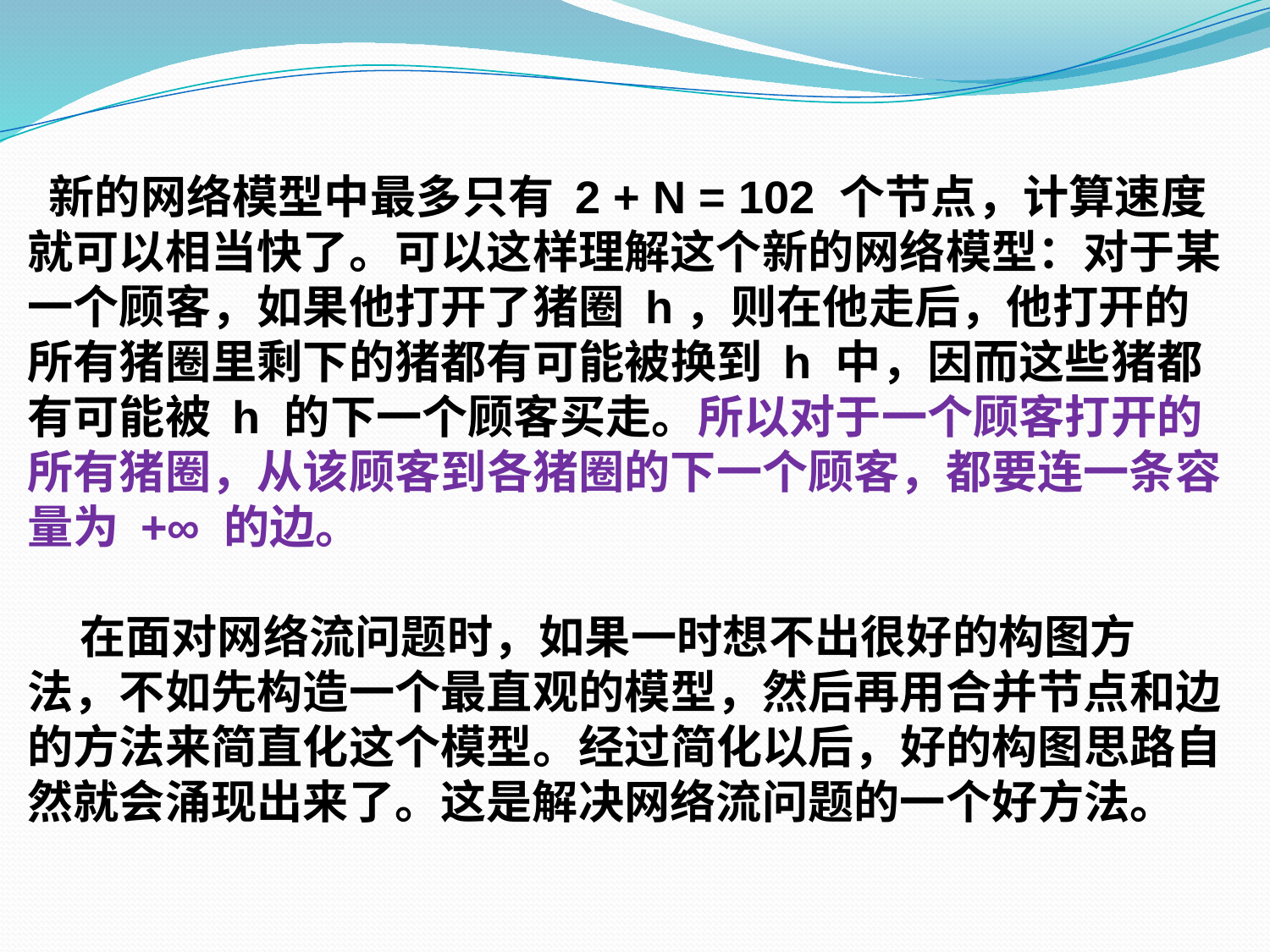

新的网络模型中最多只有 2 + N = 102 个节点，计算速度就可以相当快了。可以这样理解这个新的网络模型：对于某一个顾客，如果他打开了猪圈 h，则在他走后，他打开的所有猪圈里剩下的猪都有可能被换到 h 中，因而这些猪都有可能被 h 的下一个顾客买走。所以对于一个顾客打开的所有猪圈，从该顾客到各猪圈的下一个顾客，都要连一条容量为 +∞ 的边。

    在面对网络流问题时，如果一时想不出很好的构图方法，不如先构造一个最直观的模型，然后再用合并节点和边的方法来简直化这个模型。经过简化以后，好的构图思路自然就会涌现出来了。这是解决网络流问题的一个好方法。